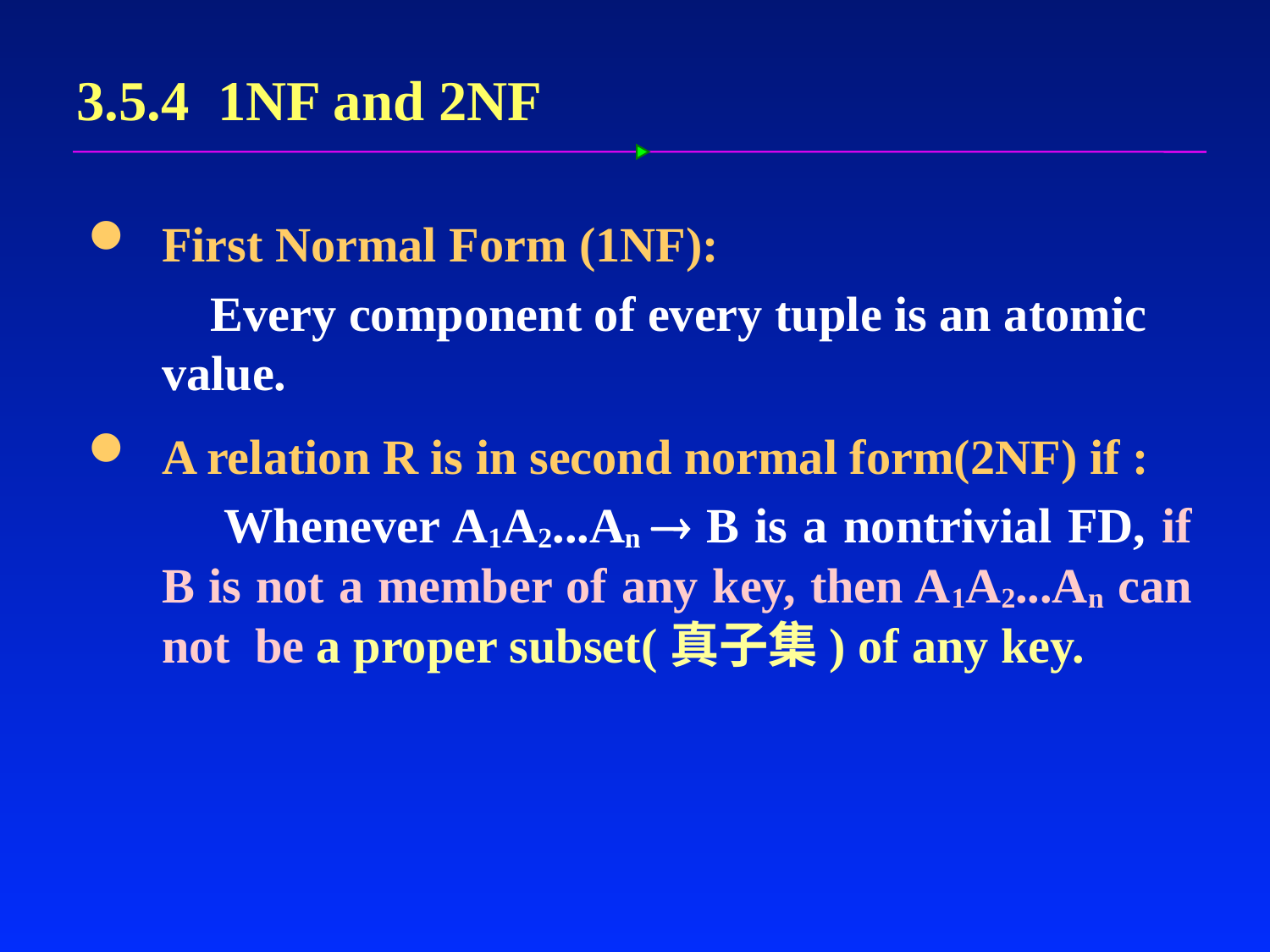

# 3.5.4  1NF and 2NF

First Normal Form (1NF):
	    Every component of every tuple is an atomic value.
A relation R is in second normal form(2NF) if :
	    Whenever A1A2...An → B is a nontrivial FD, if B is not a member of any key, then A1A2...An can not  be a proper subset(真子集) of any key.